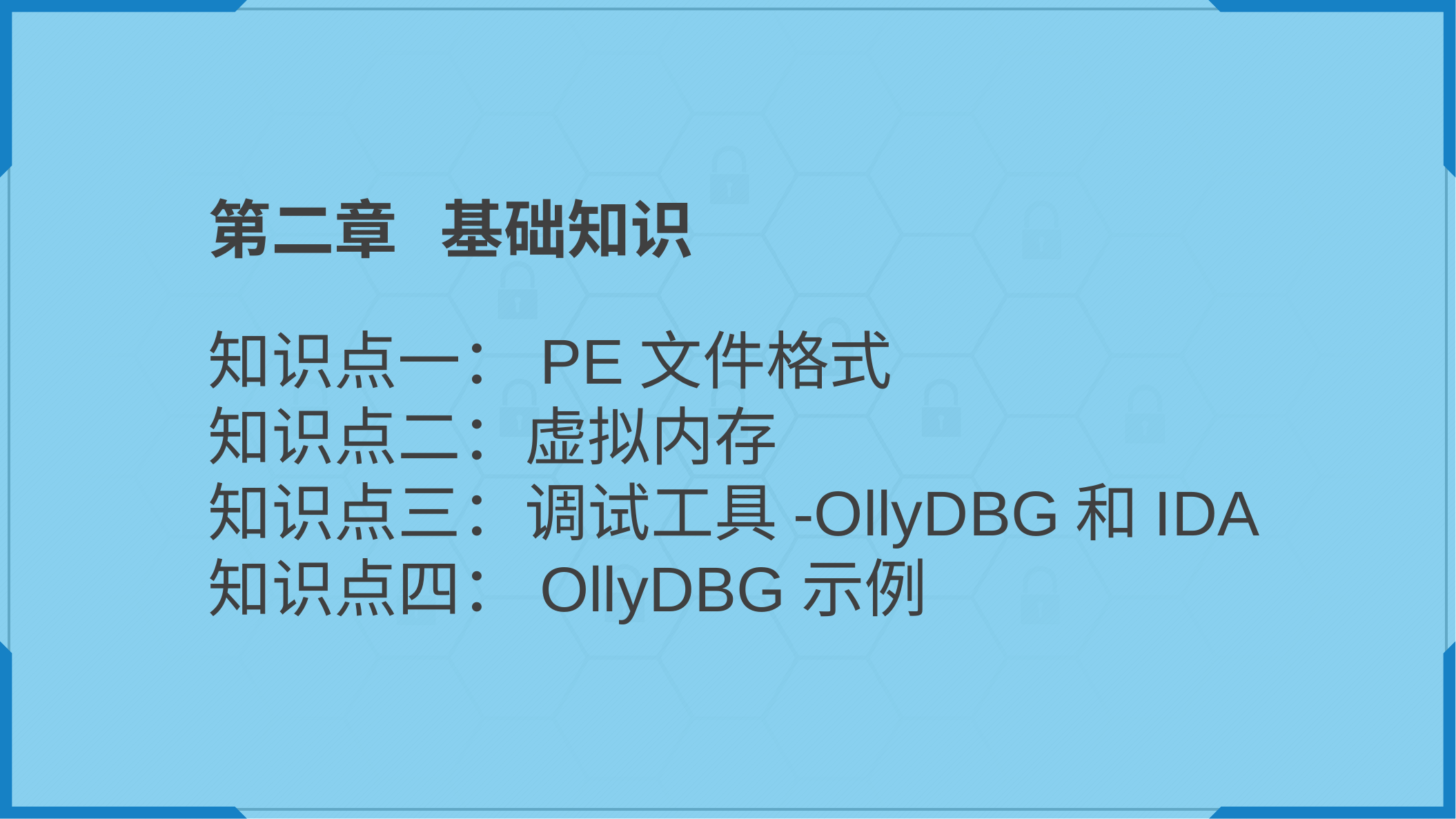

第二章   基础知识

知识点一：PE文件格式
知识点二：虚拟内存
知识点三：调试工具-OllyDBG和IDA
知识点四：OllyDBG示例